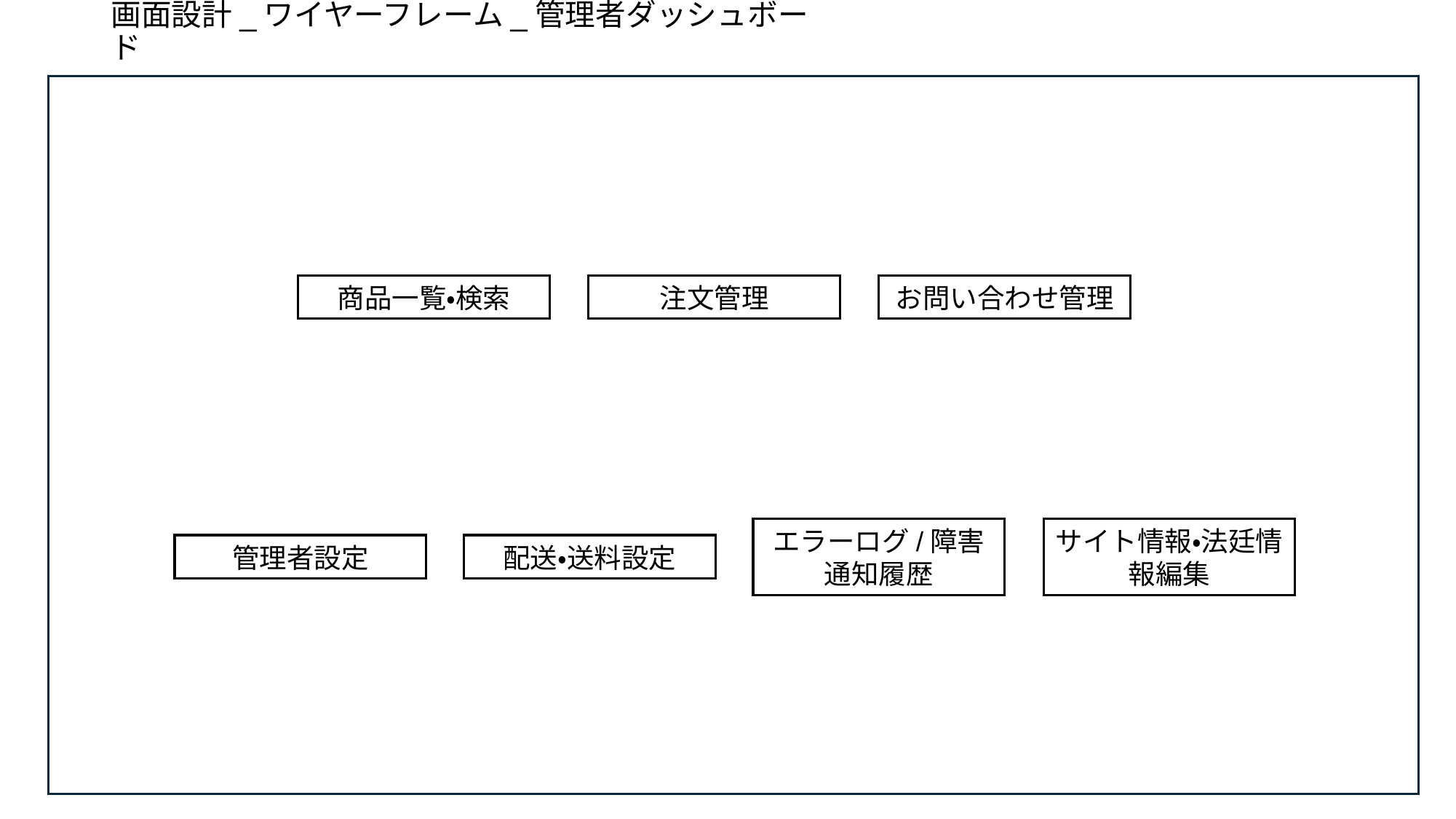

# 画面設計_ワイヤーフレーム_管理者ダッシュボード

商品一覧・検索
注文管理
お問い合わせ管理
管理者設定
配送・送料設定
エラーログ/障害通知履歴
サイト情報・法廷情報編集